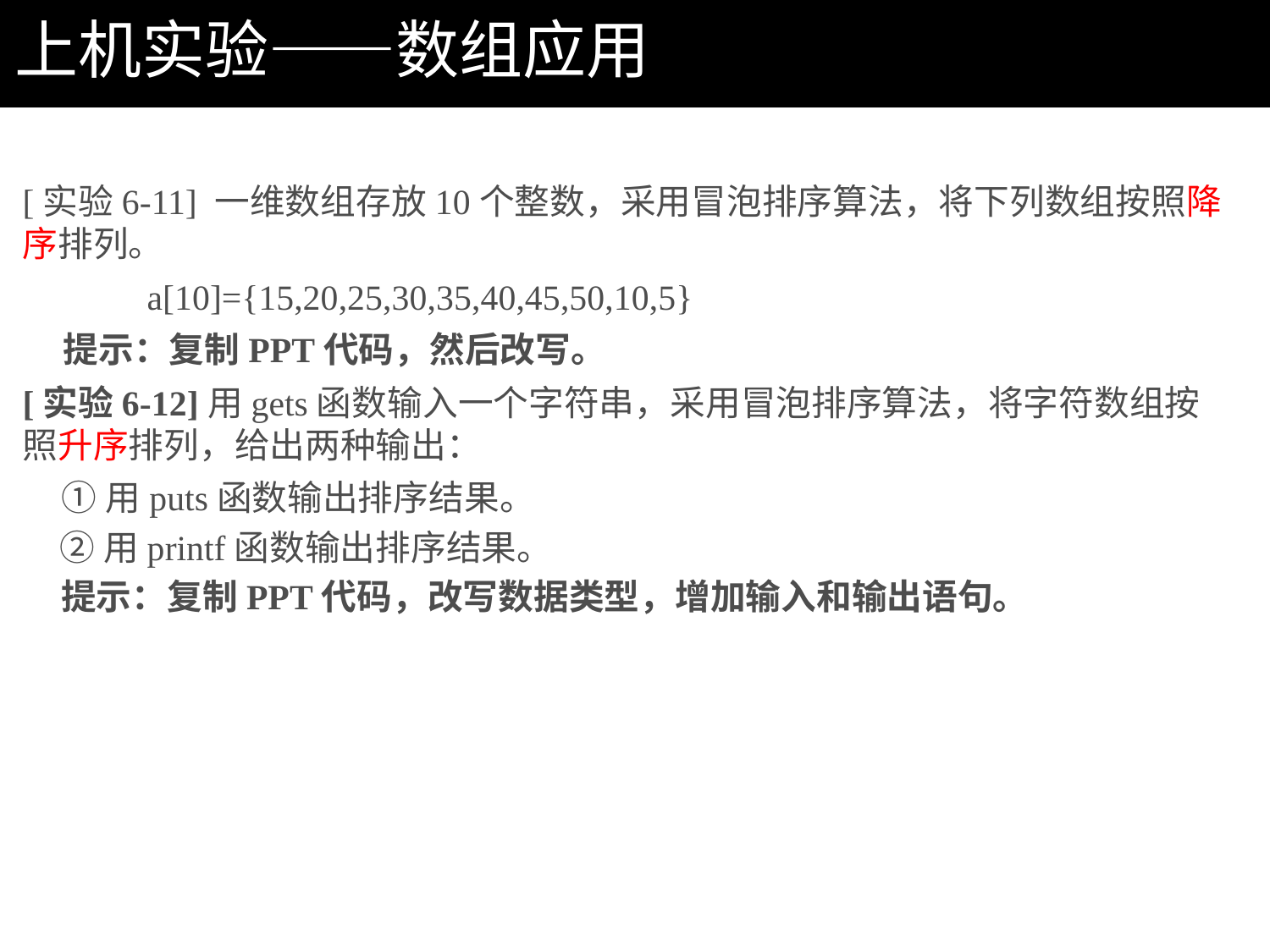

上机实验——数组应用

[实验6-11] 一维数组存放10个整数，采用冒泡排序算法，将下列数组按照降序排列。
              a[10]={15,20,25,30,35,40,45,50,10,5}
    提示：复制PPT代码，然后改写。
[实验6-12]用gets函数输入一个字符串，采用冒泡排序算法，将字符数组按照升序排列，给出两种输出：
     ①用puts函数输出排序结果。
      ②用printf函数输出排序结果。
     提示：复制PPT代码，改写数据类型，增加输入和输出语句。